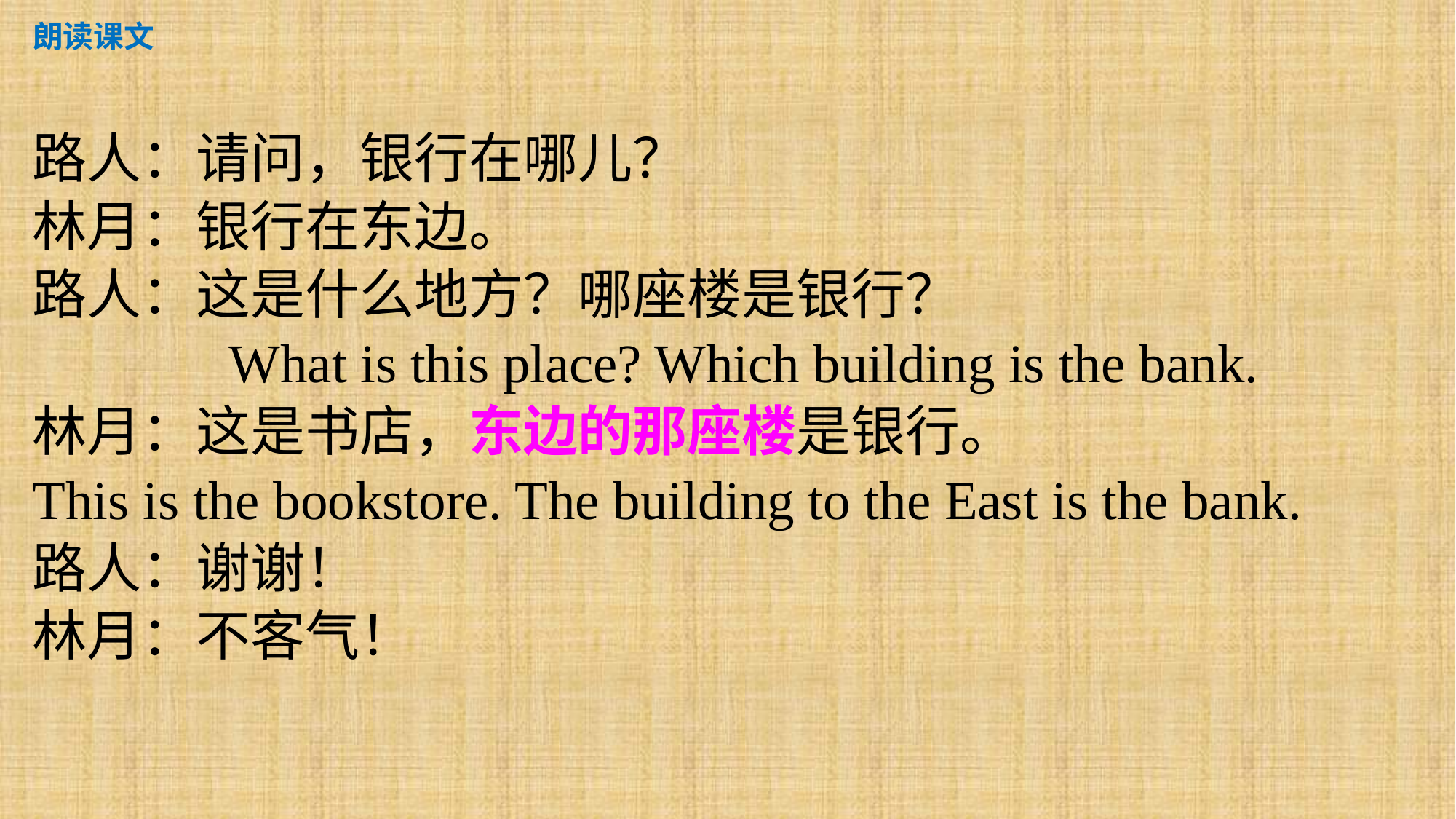

朗读课文
路人：请问，银行在哪儿？
林月：银行在东边。
路人：这是什么地方？哪座楼是银行？
      What is this place? Which building is the bank.
林月：这是书店，东边的那座楼是银行。
This is the bookstore. The building to the East is the bank.
路人：谢谢！
林月：不客气！